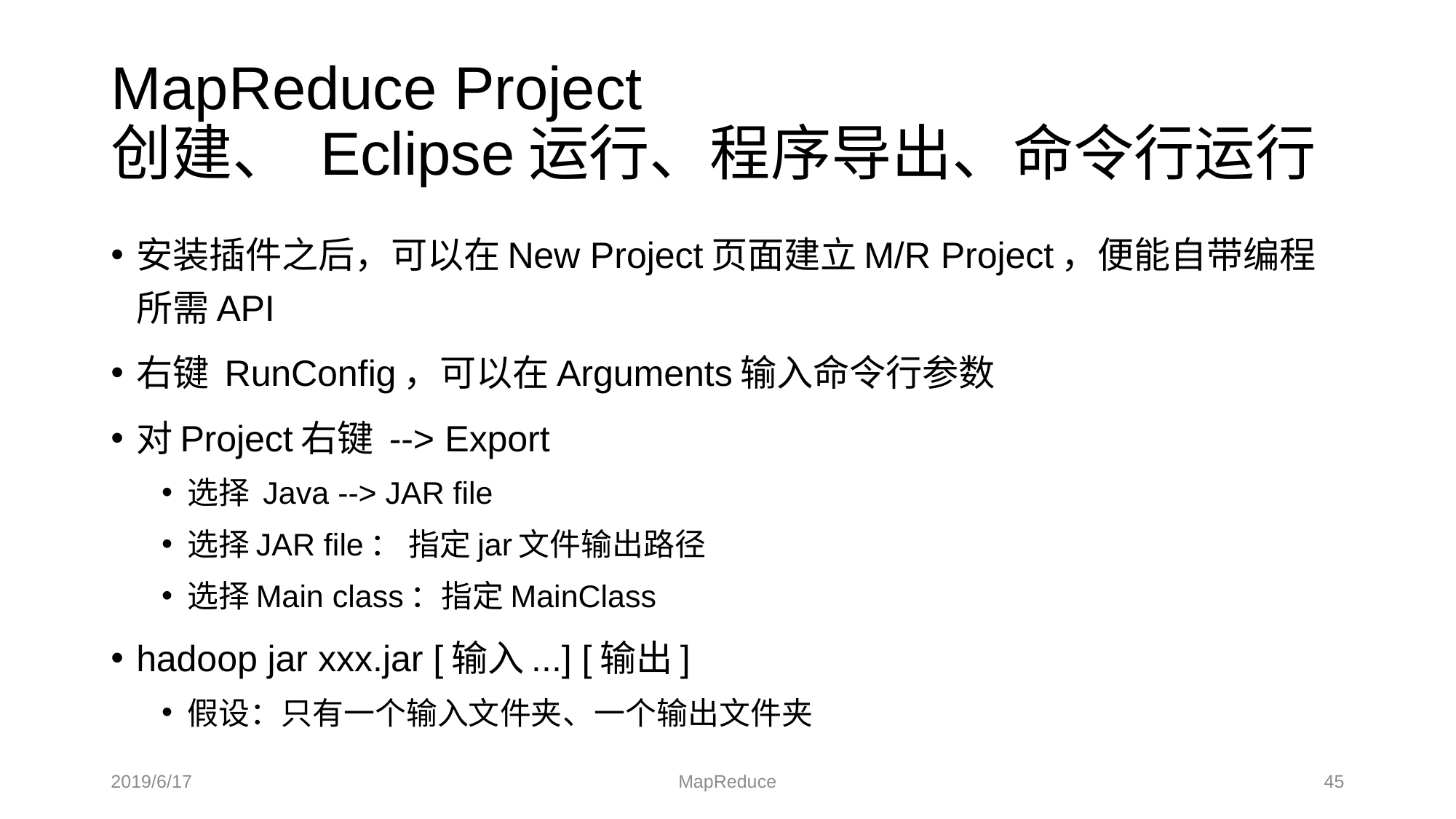

# MapReduce Project 创建、 Eclipse运行、程序导出、命令行运行
安装插件之后，可以在New Project页面建立M/R Project，便能自带编程所需API
右键 RunConfig，可以在Arguments输入命令行参数
对Project右键 --> Export
选择 Java --> JAR file
选择JAR file： 指定jar文件输出路径
选择Main class：指定MainClass
hadoop jar xxx.jar [输入...] [输出]
假设：只有一个输入文件夹、一个输出文件夹

2019/6/17
MapReduce
45